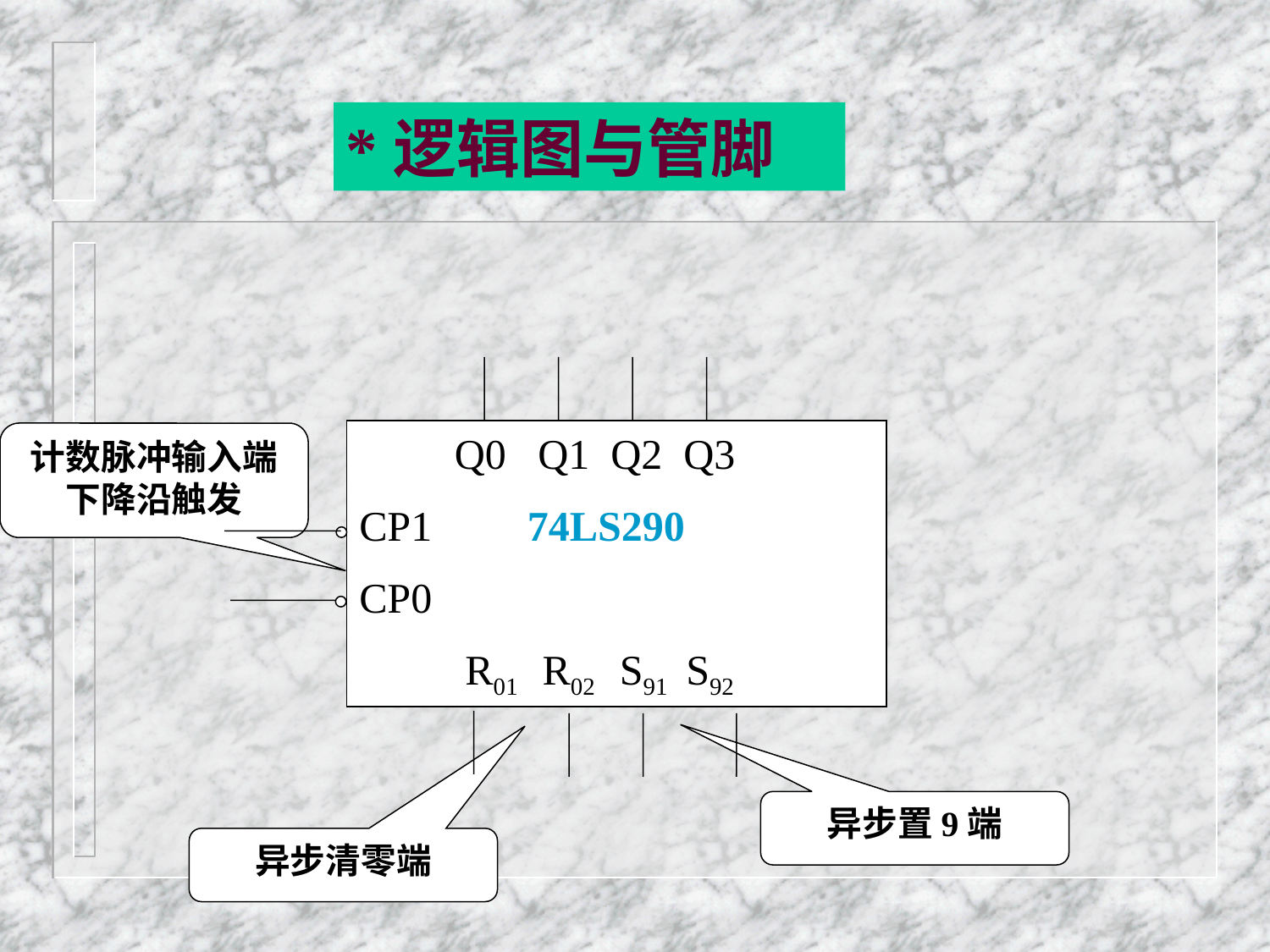

*逻辑图与管脚

         Q0   Q1  Q2  Q3
CP1         74LS290
CP0
          R01    R02    S91   S92

计数脉冲输入端
下降沿触发
异步置9端
异步清零端